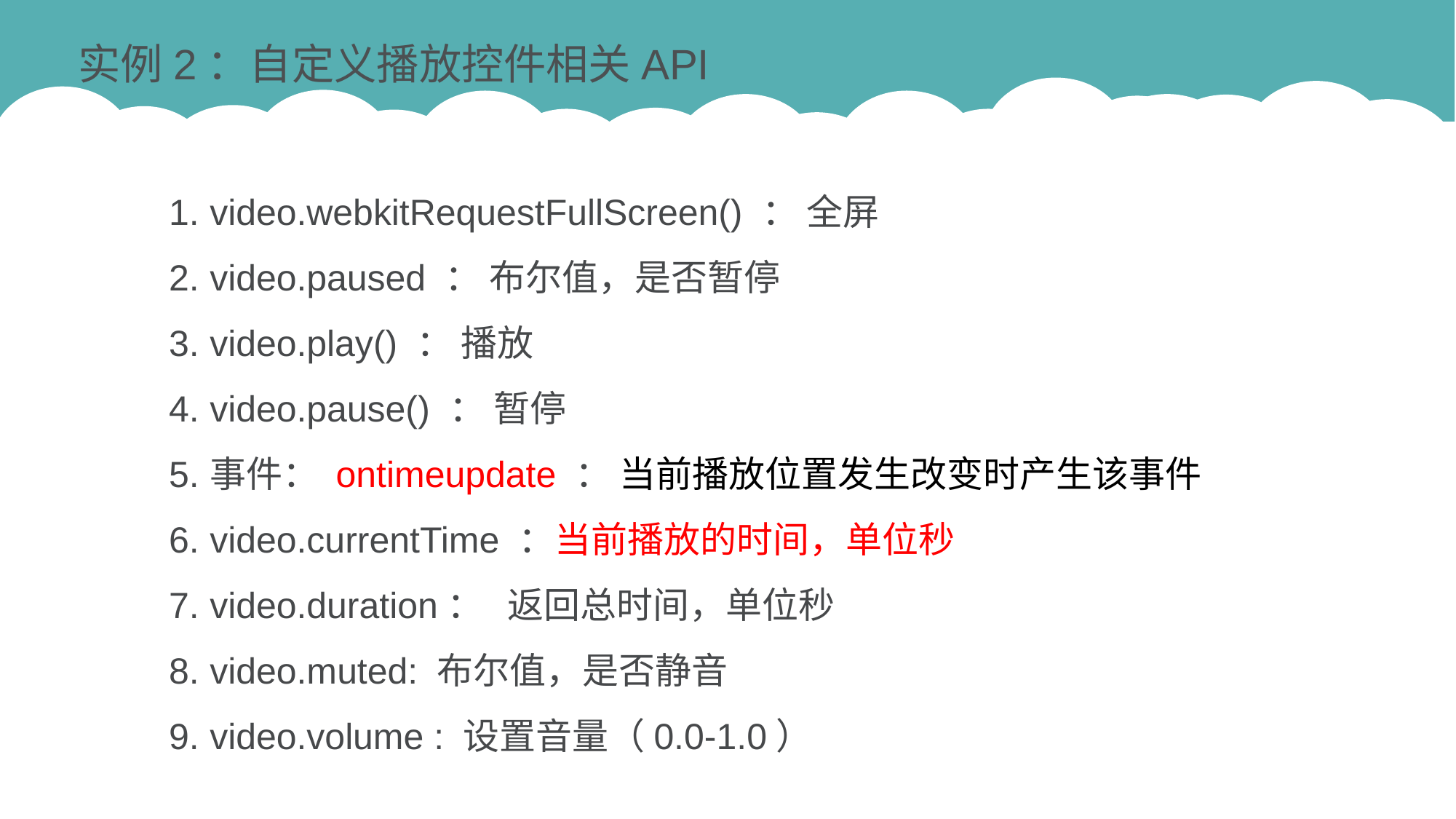

实例2：自定义播放控件相关API
video.webkitRequestFullScreen() ： 全屏
video.paused ： 布尔值，是否暂停
video.play() ： 播放
video.pause() ： 暂停
事件： ontimeupdate ： 当前播放位置发生改变时产生该事件
video.currentTime ：当前播放的时间，单位秒
video.duration：   返回总时间，单位秒
video.muted: 布尔值，是否静音
video.volume : 设置音量（0.0-1.0）